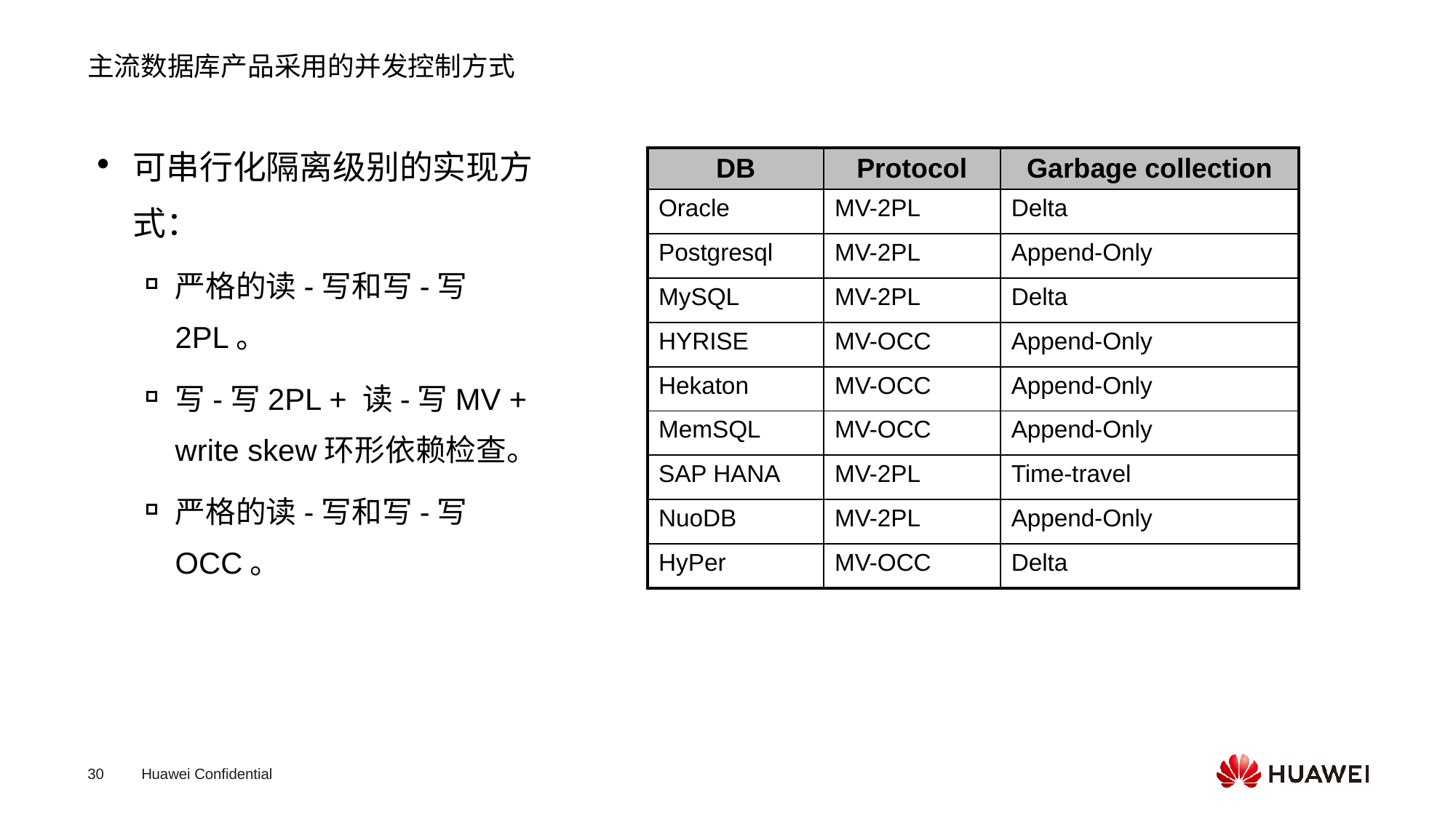

# 主流数据库产品采用的并发控制方式
可串行化隔离级别的实现方式：
严格的读-写和写-写2PL。
写-写2PL + 读-写MV + write skew环形依赖检查。
严格的读-写和写-写OCC。

| DB | Protocol | Garbage collection |
| --- | --- | --- |
| Oracle | MV-2PL | Delta |
| Postgresql | MV-2PL | Append-Only |
| MySQL | MV-2PL | Delta |
| HYRISE | MV-OCC | Append-Only |
| Hekaton | MV-OCC | Append-Only |
| MemSQL | MV-OCC | Append-Only |
| SAP HANA | MV-2PL | Time-travel |
| NuoDB | MV-2PL | Append-Only |
| HyPer | MV-OCC | Delta |